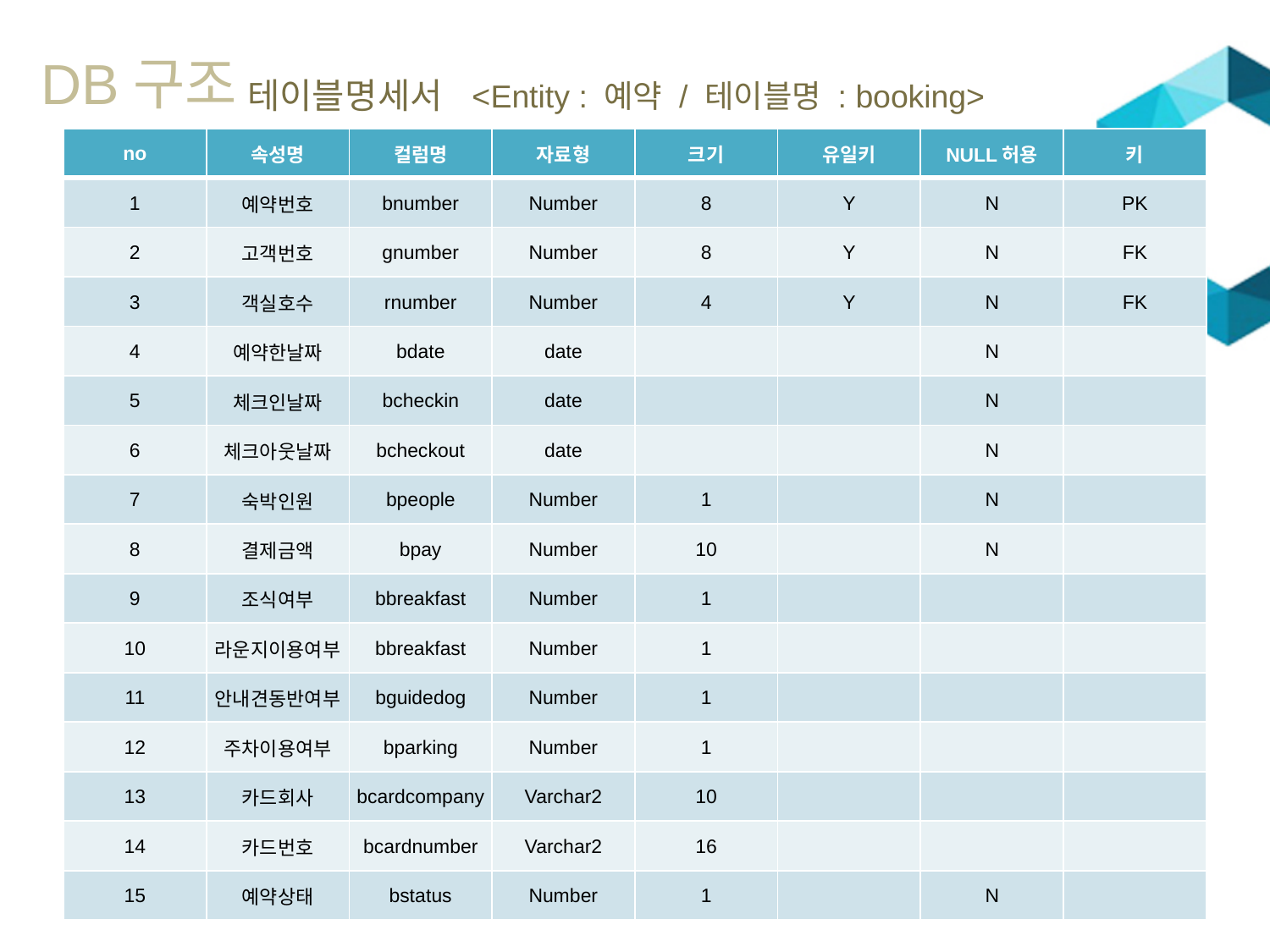

DB구조
테이블명세서
<Entity : 예약 / 테이블명 : booking>
| no | 속성명 | 컬럼명 | 자료형 | 크기 | 유일키 | NULL허용 | 키 |
| --- | --- | --- | --- | --- | --- | --- | --- |
| 1 | 예약번호 | bnumber | Number | 8 | Y | N | PK |
| 2 | 고객번호 | gnumber | Number | 8 | Y | N | FK |
| 3 | 객실호수 | rnumber | Number | 4 | Y | N | FK |
| 4 | 예약한날짜 | bdate | date |  |  | N |  |
| 5 | 체크인날짜 | bcheckin | date |  |  | N |  |
| 6 | 체크아웃날짜 | bcheckout | date |  |  | N |  |
| 7 | 숙박인원 | bpeople | Number | 1 |  | N |  |
| 8 | 결제금액 | bpay | Number | 10 |  | N |  |
| 9 | 조식여부 | bbreakfast | Number | 1 |  |  |  |
| 10 | 라운지이용여부 | bbreakfast | Number | 1 |  |  |  |
| 11 | 안내견동반여부 | bguidedog | Number | 1 |  |  |  |
| 12 | 주차이용여부 | bparking | Number | 1 |  |  |  |
| 13 | 카드회사 | bcardcompany | Varchar2 | 10 |  |  |  |
| 14 | 카드번호 | bcardnumber | Varchar2 | 16 |  |  |  |
| 15 | 예약상태 | bstatus | Number | 1 |  | N |  |